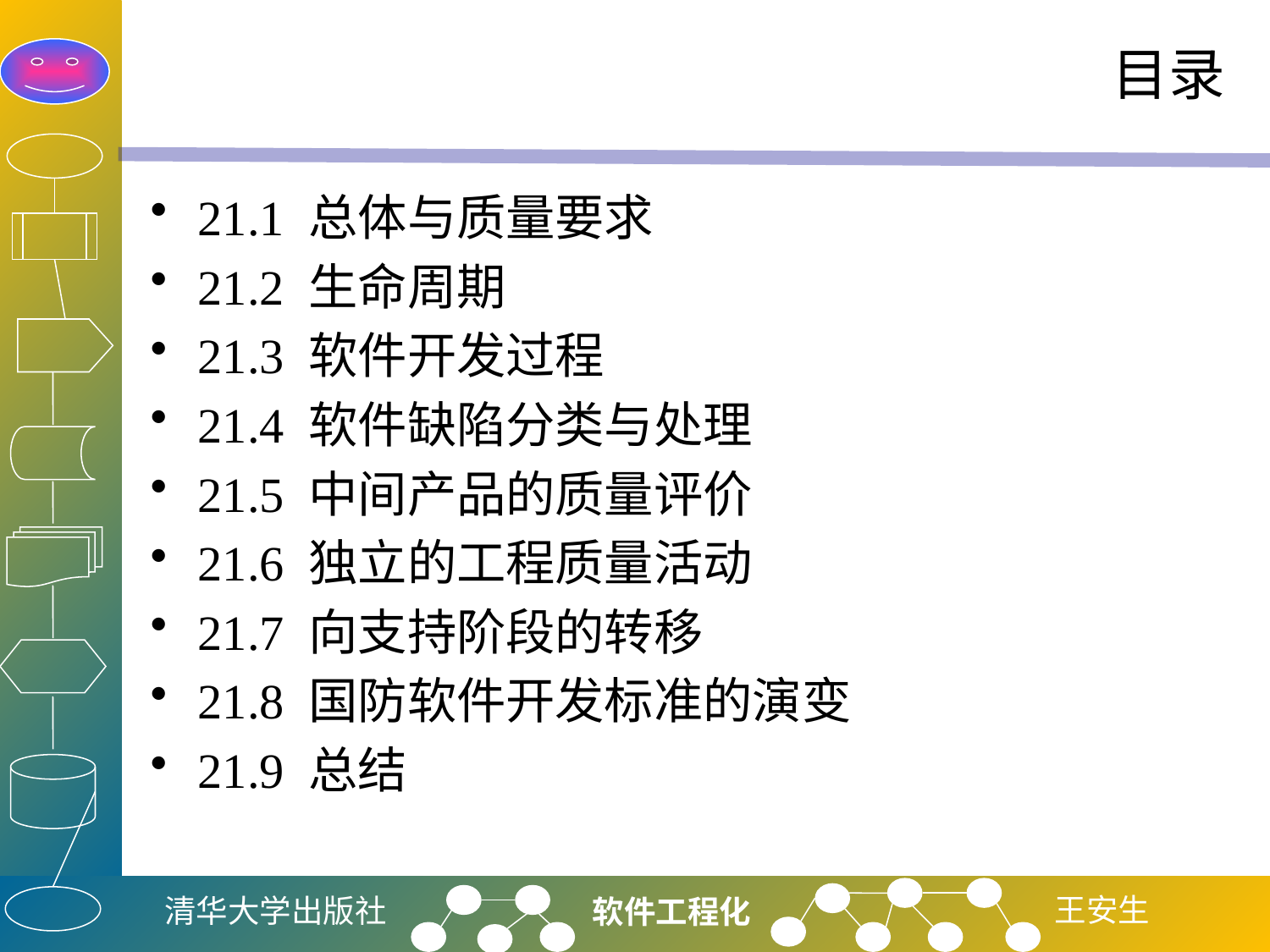

# 目录
21.1 总体与质量要求
21.2 生命周期
21.3 软件开发过程
21.4 软件缺陷分类与处理
21.5 中间产品的质量评价
21.6 独立的工程质量活动
21.7 向支持阶段的转移
21.8 国防软件开发标准的演变
21.9 总结